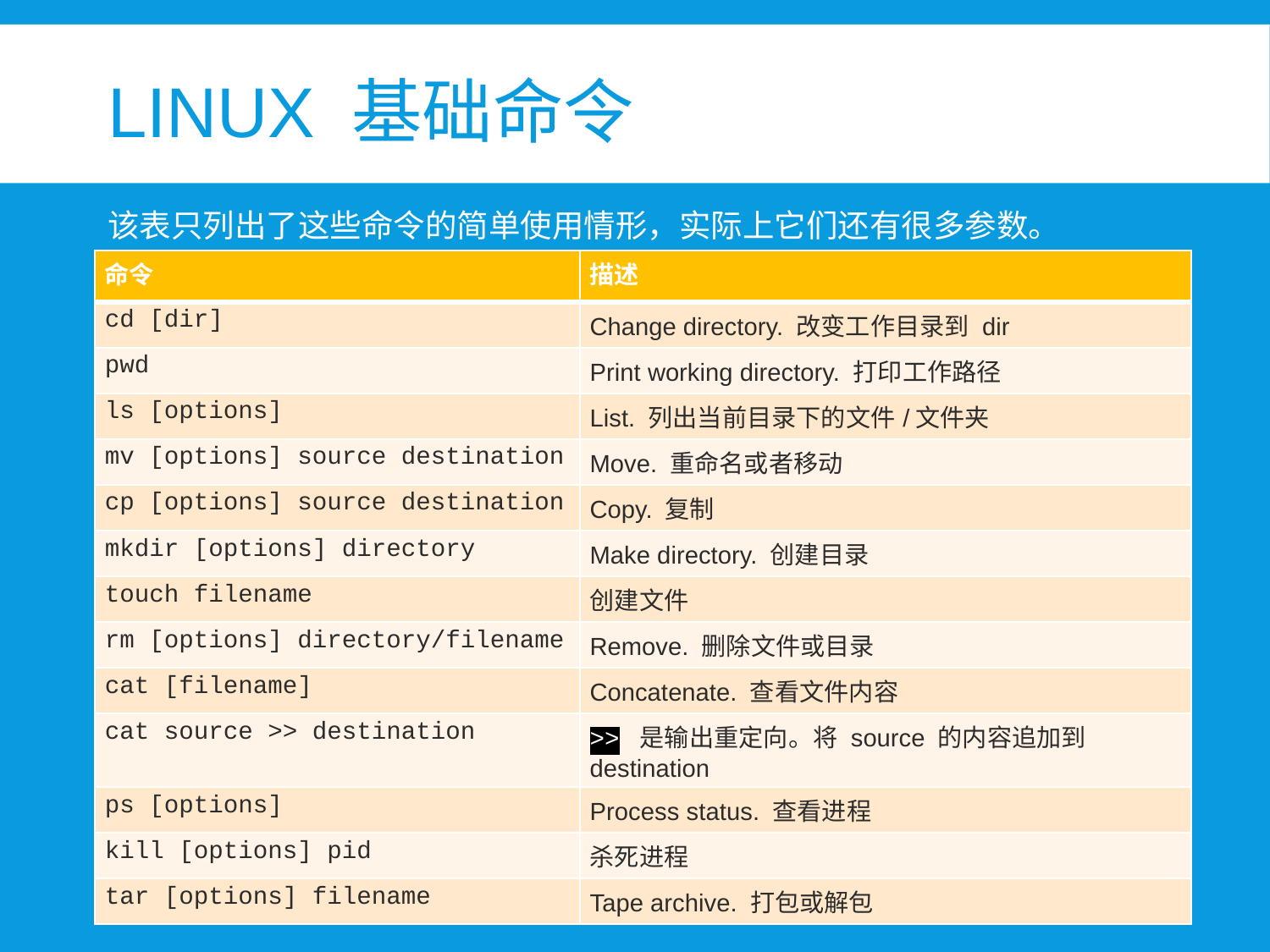

# Linux 基础命令
该表只列出了这些命令的简单使用情形，实际上它们还有很多参数。
| 命令 | 描述 |
| --- | --- |
| cd [dir] | Change directory. 改变工作目录到 dir |
| pwd | Print working directory. 打印工作路径 |
| ls [options] | List. 列出当前目录下的文件/文件夹 |
| mv [options] source destination | Move. 重命名或者移动 |
| cp [options] source destination | Copy. 复制 |
| mkdir [options] directory | Make directory. 创建目录 |
| touch filename | 创建文件 |
| rm [options] directory/filename | Remove. 删除文件或目录 |
| cat [filename] | Concatenate. 查看文件内容 |
| cat source >> destination | >> 是输出重定向。将 source 的内容追加到 destination |
| ps [options] | Process status. 查看进程 |
| kill [options] pid | 杀死进程 |
| tar [options] filename | Tape archive. 打包或解包 |